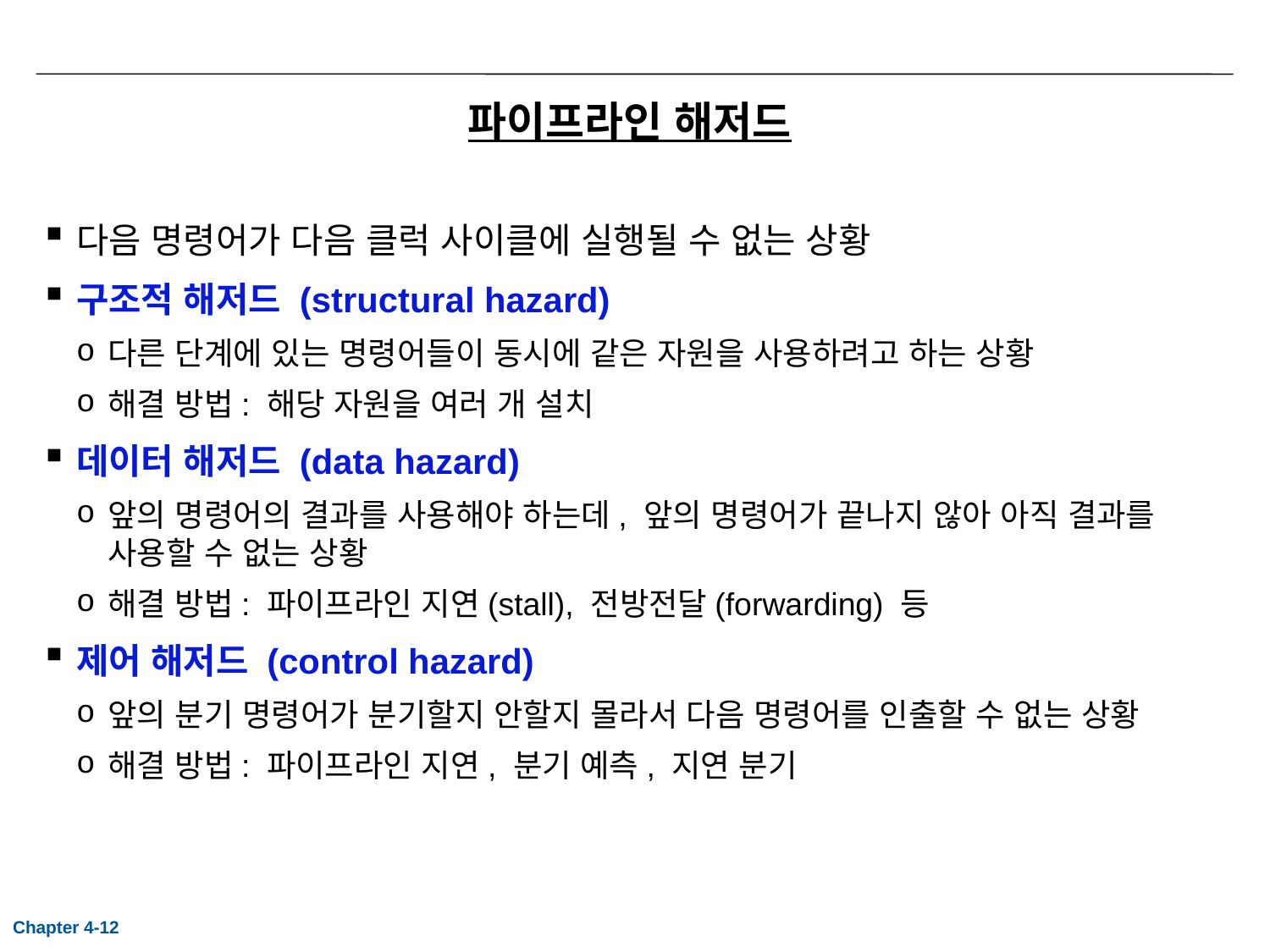

# 파이프라인 해저드
다음 명령어가 다음 클럭 사이클에 실행될 수 없는 상황
구조적 해저드 (structural hazard)
다른 단계에 있는 명령어들이 동시에 같은 자원을 사용하려고 하는 상황
해결 방법: 해당 자원을 여러 개 설치
데이터 해저드 (data hazard)
앞의 명령어의 결과를 사용해야 하는데, 앞의 명령어가 끝나지 않아 아직 결과를 사용할 수 없는 상황
해결 방법: 파이프라인 지연(stall), 전방전달(forwarding) 등
제어 해저드 (control hazard)
앞의 분기 명령어가 분기할지 안할지 몰라서 다음 명령어를 인출할 수 없는 상황
해결 방법: 파이프라인 지연, 분기 예측, 지연 분기
Chapter 4-12